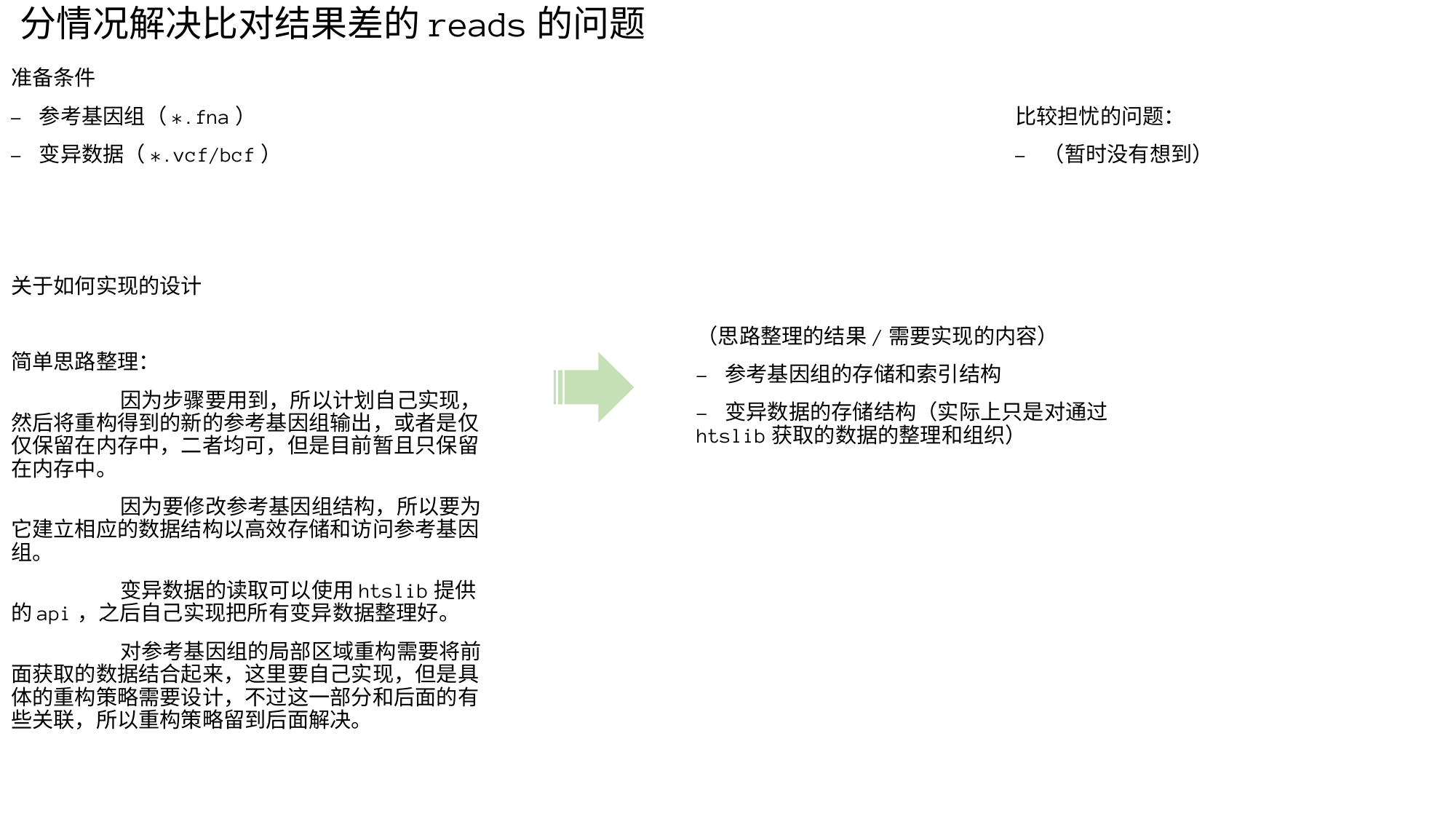

分情况解决比对结果差的reads的问题
准备条件
- 参考基因组（*.fna）
- 变异数据（*.vcf/bcf）
比较担忧的问题：
- （暂时没有想到）
关于如何实现的设计

简单思路整理：
	因为步骤要用到，所以计划自己实现，然后将重构得到的新的参考基因组输出，或者是仅仅保留在内存中，二者均可，但是目前暂且只保留在内存中。
	因为要修改参考基因组结构，所以要为它建立相应的数据结构以高效存储和访问参考基因组。
	变异数据的读取可以使用htslib提供的api，之后自己实现把所有变异数据整理好。
	对参考基因组的局部区域重构需要将前面获取的数据结合起来，这里要自己实现，但是具体的重构策略需要设计，不过这一部分和后面的有些关联，所以重构策略留到后面解决。
（思路整理的结果/需要实现的内容）
- 参考基因组的存储和索引结构
- 变异数据的存储结构（实际上只是对通过htslib获取的数据的整理和组织）